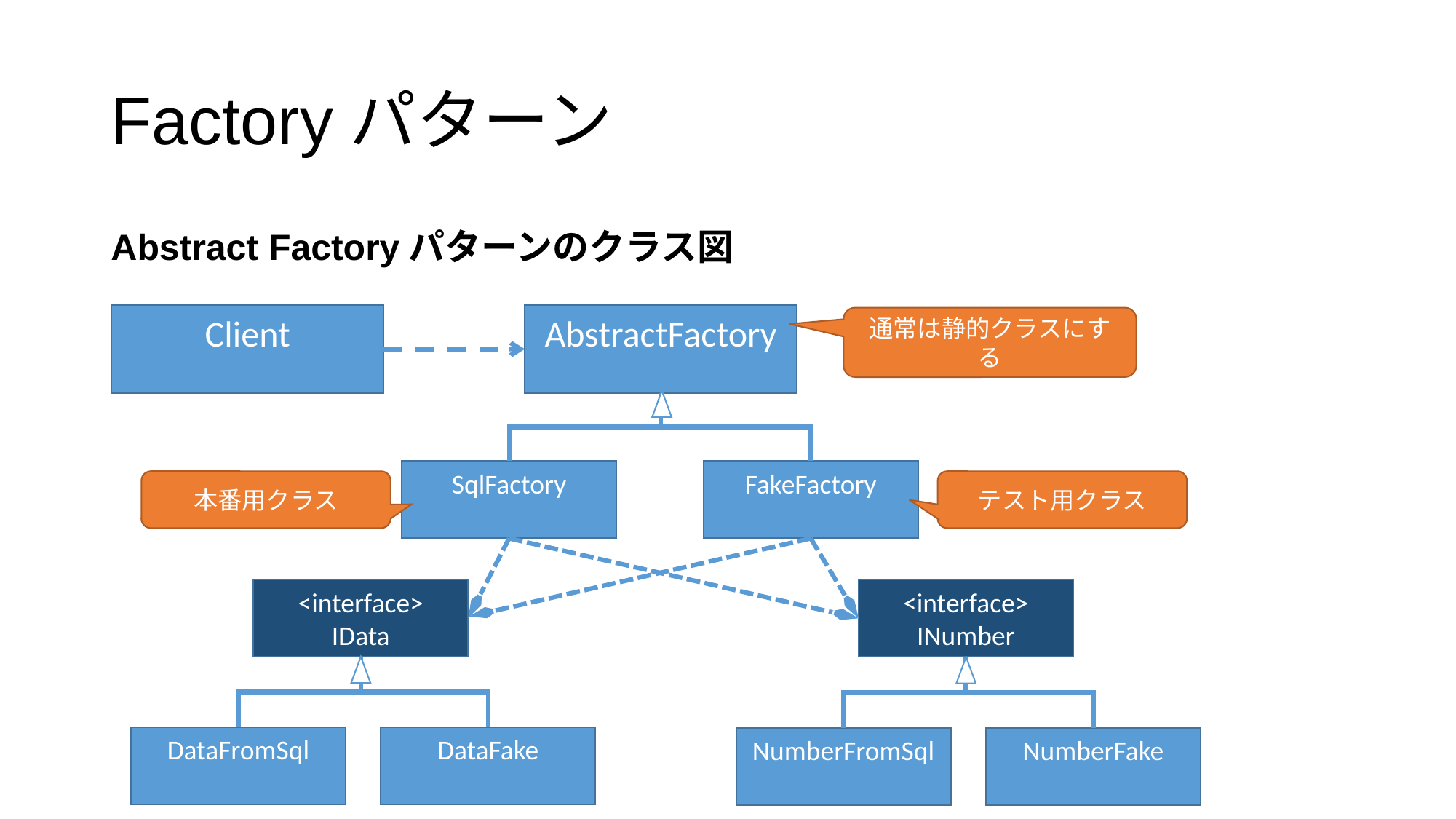

# Factoryパターン
Abstract Factoryパターンのクラス図
Client
AbstractFactory
通常は静的クラスにする

SqlFactory
FakeFactory
本番用クラス
テスト用クラス
<interface>
IData
<interface>
INumber

DataFromSql
DataFake
NumberFromSql
NumberFake